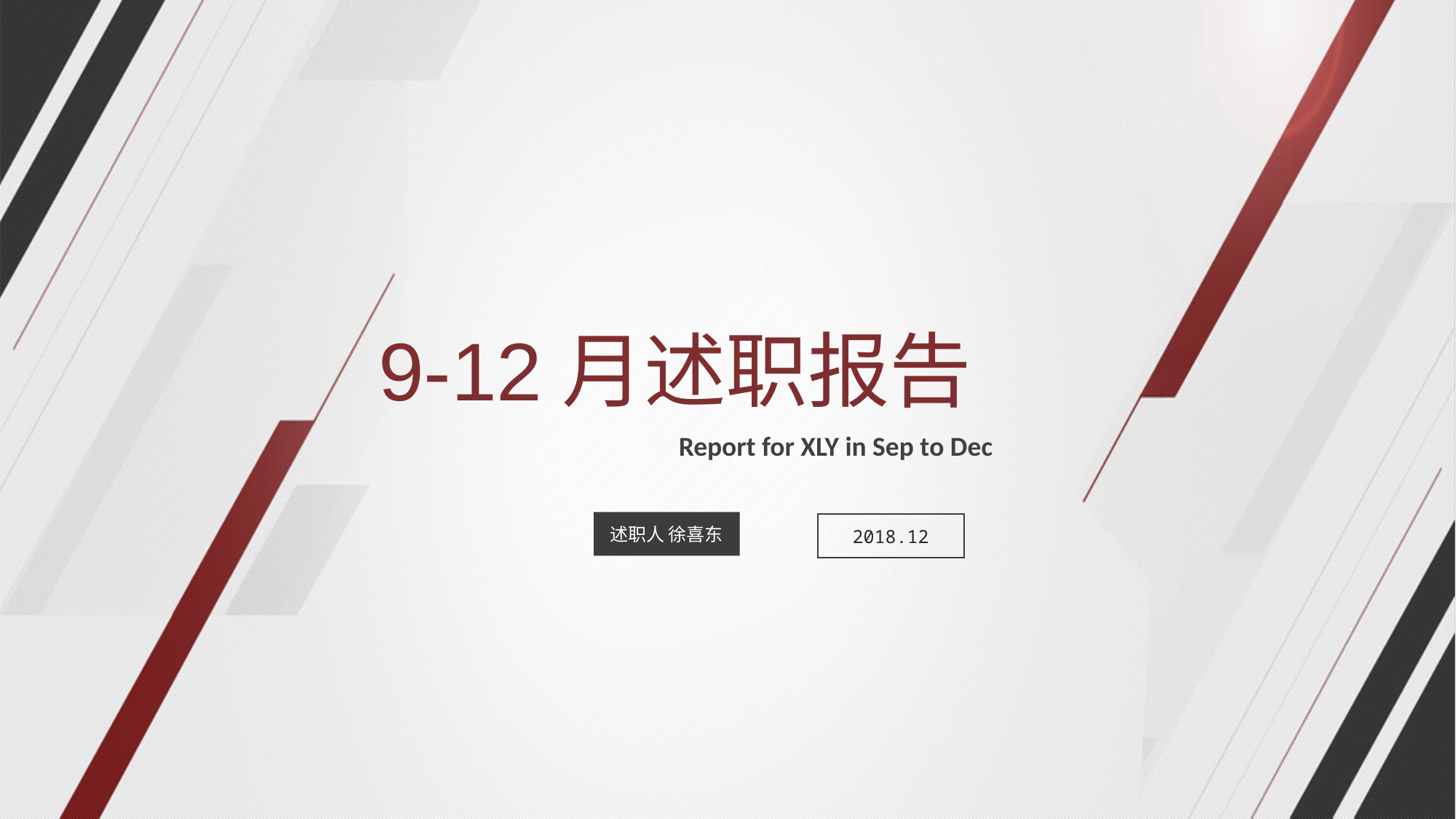

9-12月述职报告
Report for XLY in Sep to Dec
述职人 徐喜东
2018.12